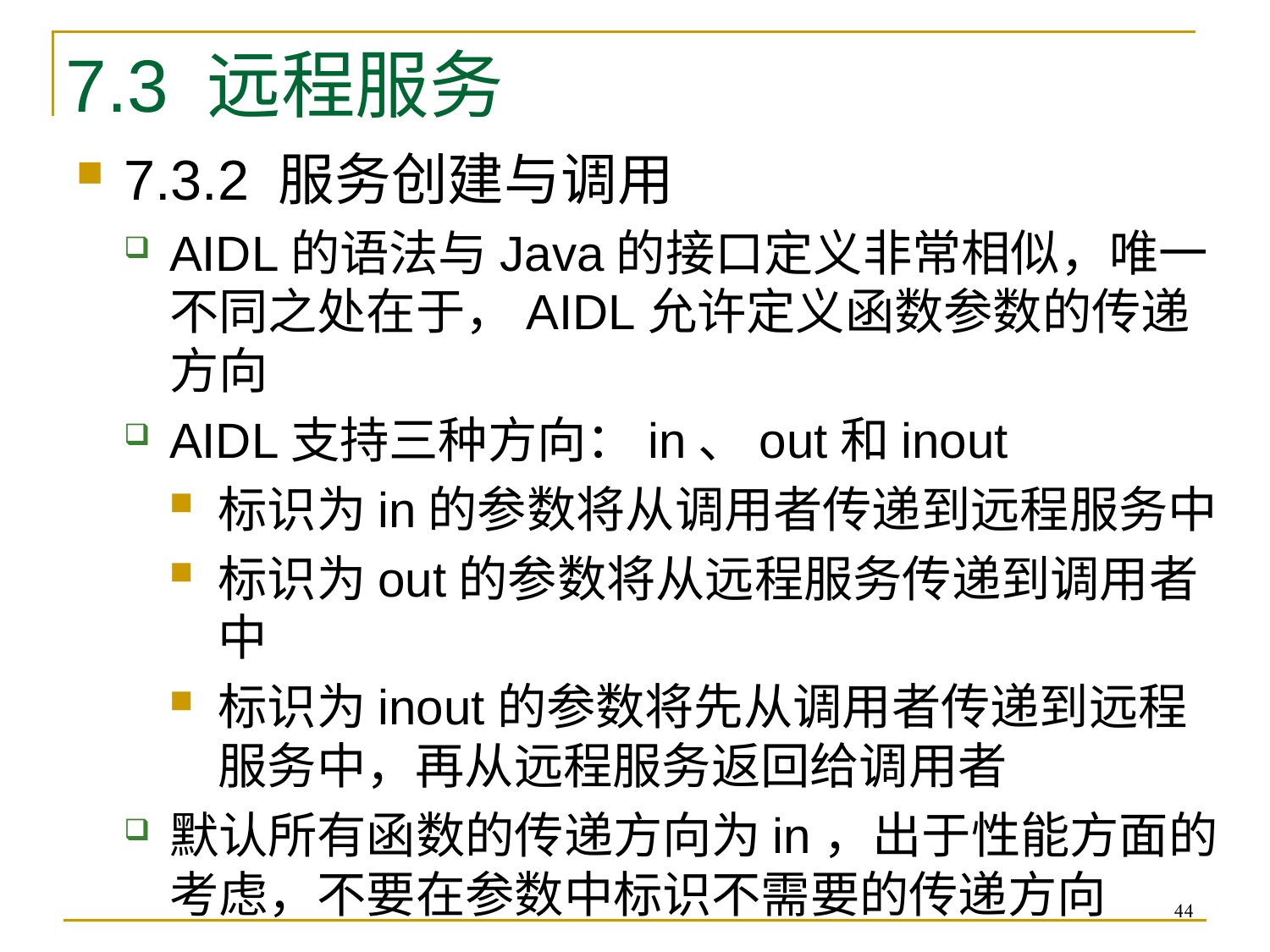

7.3 远程服务
7.3.2 服务创建与调用
AIDL的语法与Java的接口定义非常相似，唯一不同之处在于，AIDL允许定义函数参数的传递方向
AIDL支持三种方向：in、out和inout
标识为in的参数将从调用者传递到远程服务中
标识为out的参数将从远程服务传递到调用者中
标识为inout的参数将先从调用者传递到远程服务中，再从远程服务返回给调用者
默认所有函数的传递方向为in，出于性能方面的考虑，不要在参数中标识不需要的传递方向
44